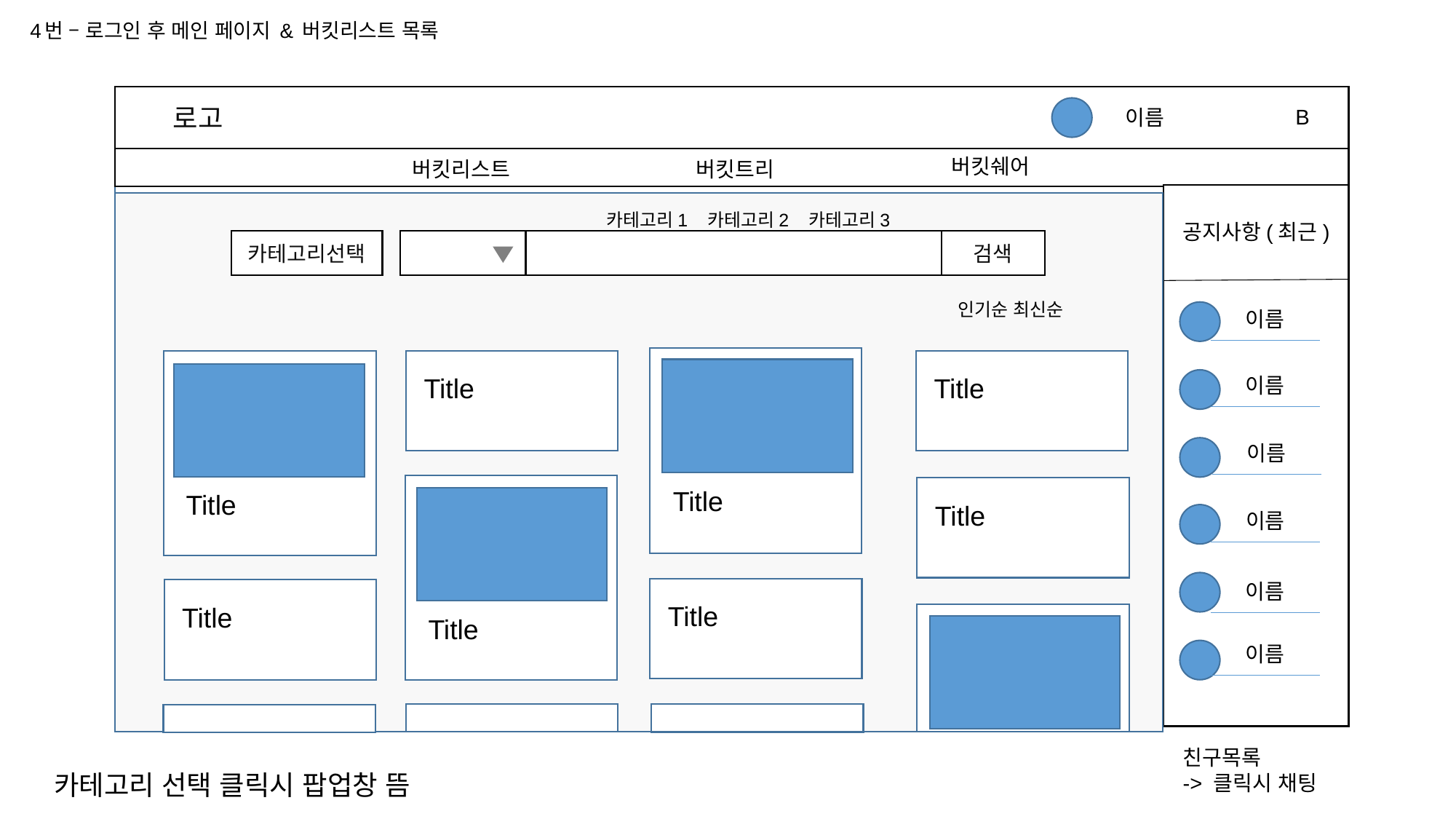

# 4번 – 로그인 후 메인 페이지 & 버킷리스트 목록

로고
B
이름
버킷쉐어

버킷리스트
버킷트리

카테고리1   카테고리2   카테고리3
공지사항(최근)
검색
카테고리선택

인기순 최신순
이름

Title
Title

이름

이름

Title
Title

Title
이름

이름

Title
Title

Title

이름

친구목록
-> 클릭시 채팅
카테고리 선택 클릭시 팝업창 뜸